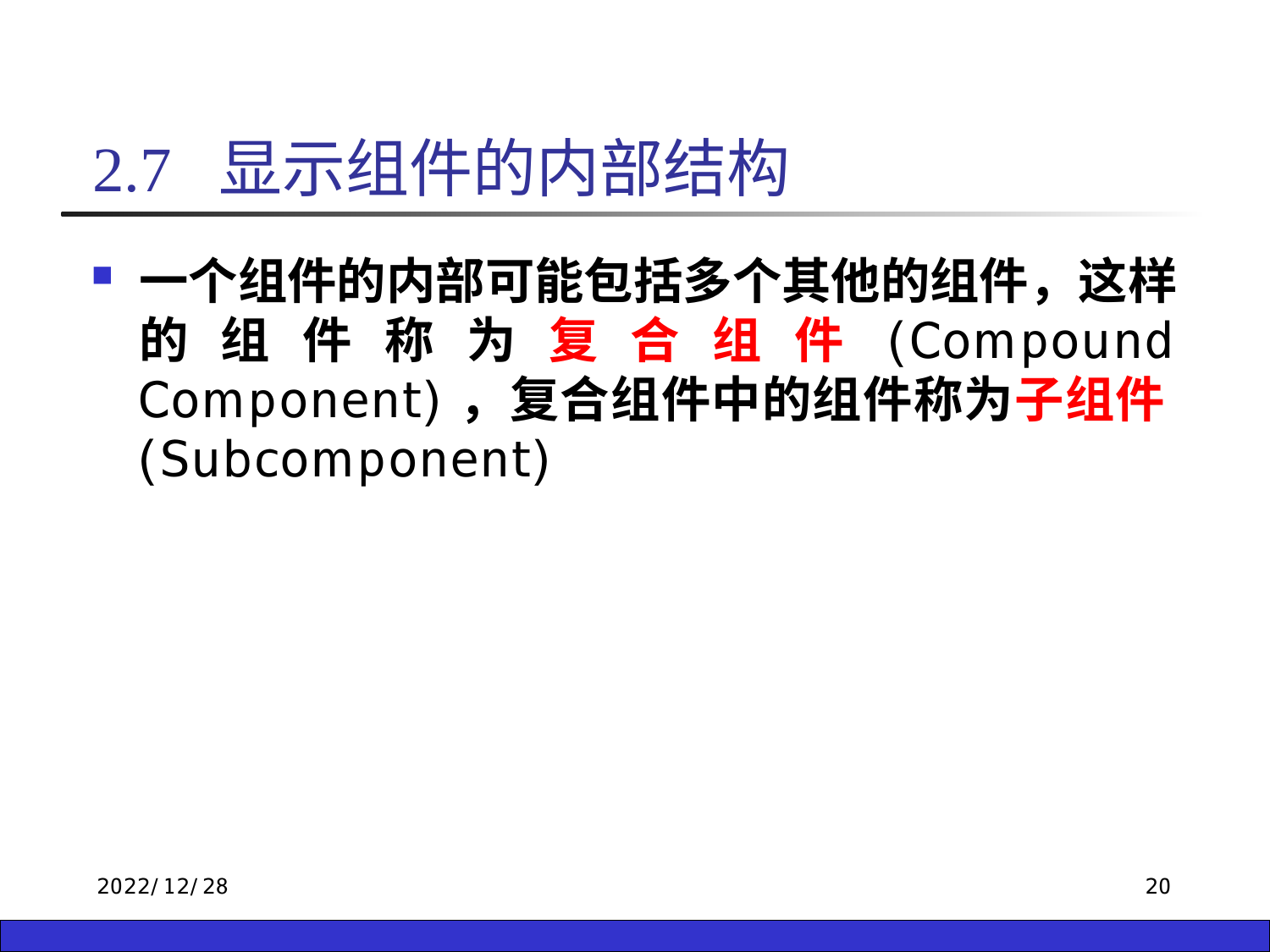

2.7  显示组件的内部结构
一个组件的内部可能包括多个其他的组件，这样的组件称为复合组件(Compound Component)，复合组件中的组件称为子组件(Subcomponent)
2022/12/28
20